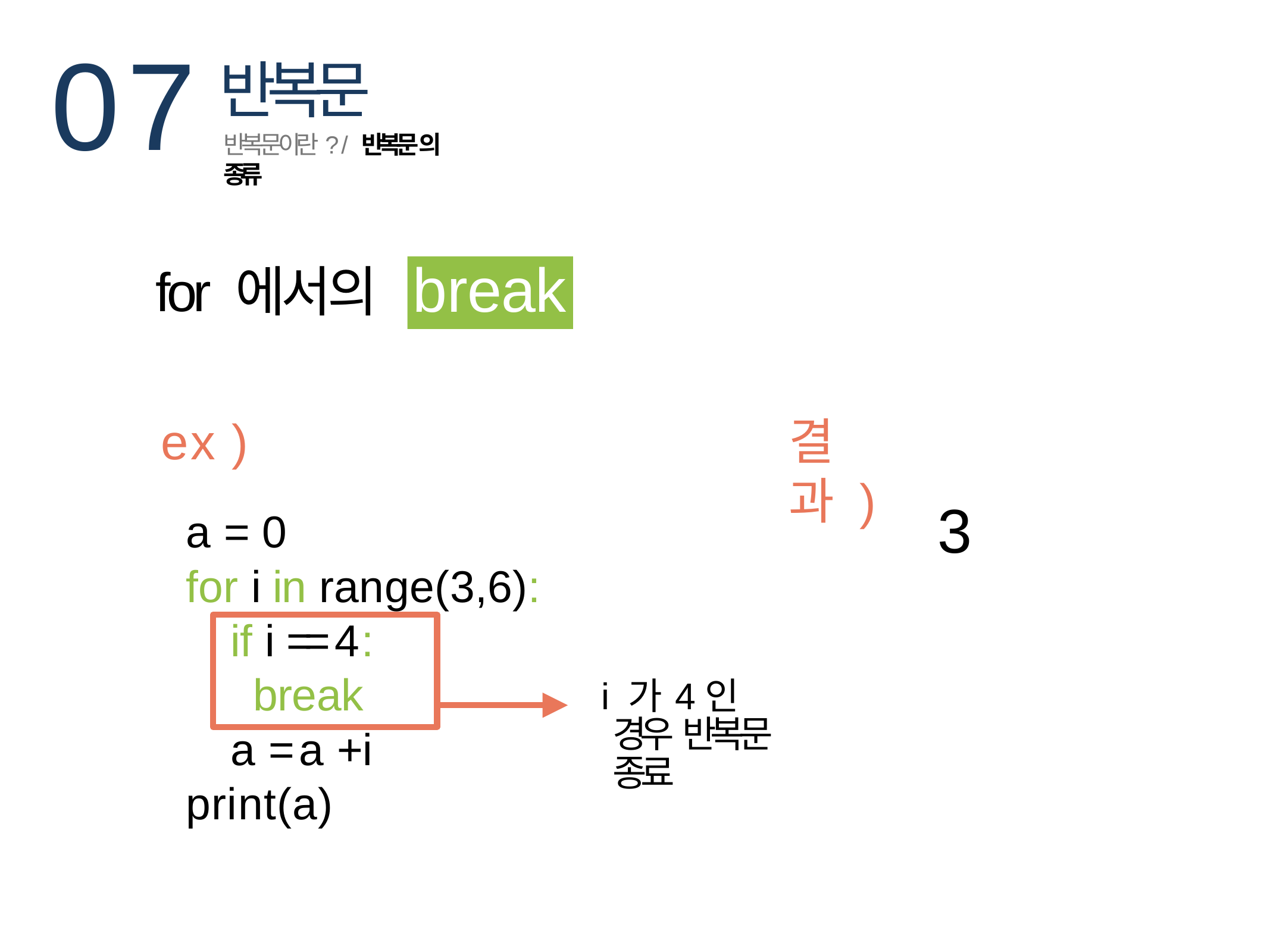

07
반복문
반복문이란? / 반복문의 종류
continue
break

for 에서의
ex )
a = 0
for i in range(3,6):
결과 )
3
if i == 4:  break

i 가 4인 경우  반복문 종료

a = a + i  print(a)